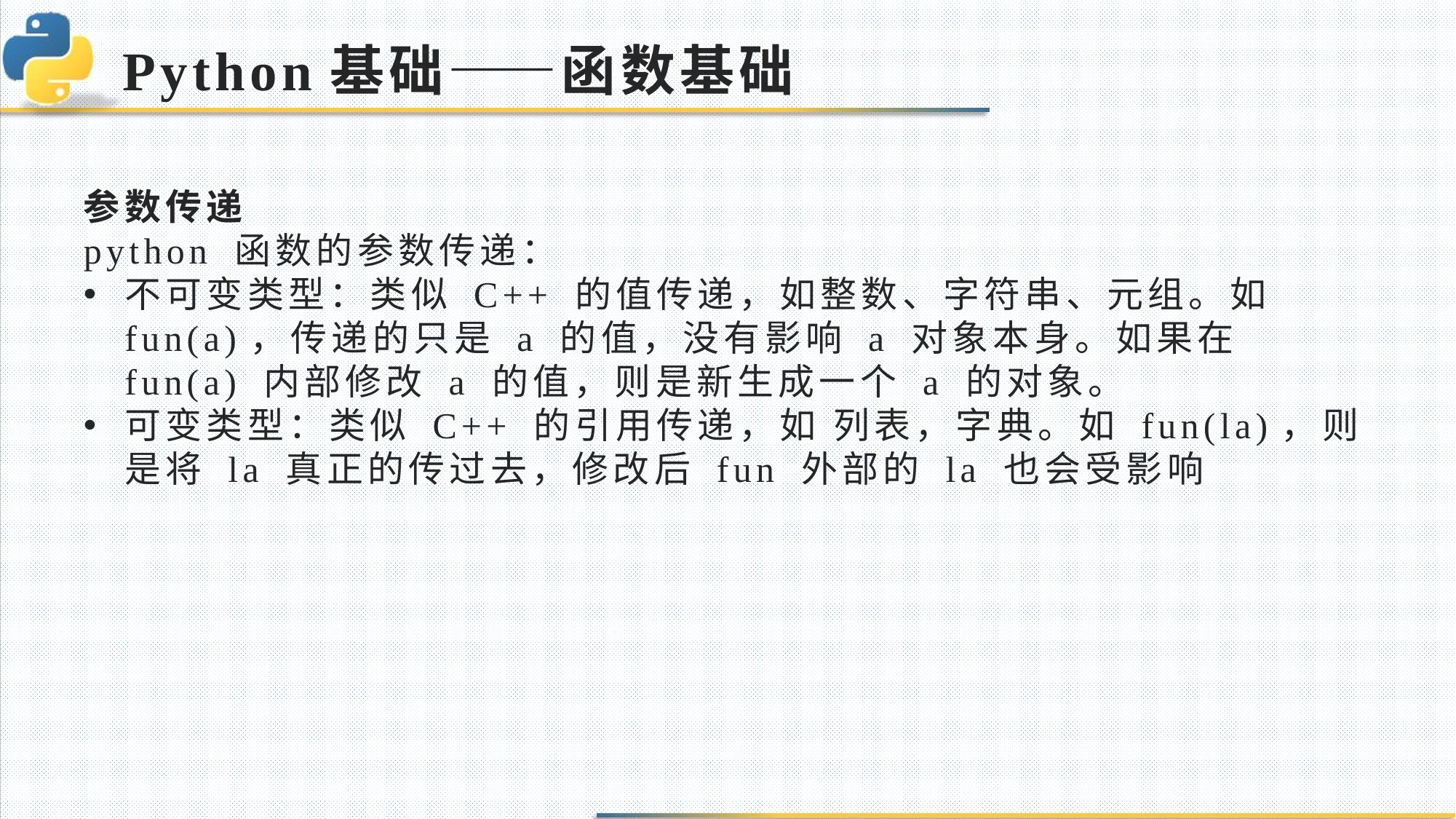

# Python基础——函数基础
参数传递
python 函数的参数传递：
不可变类型：类似 C++ 的值传递，如整数、字符串、元组。如 fun(a)，传递的只是 a 的值，没有影响 a 对象本身。如果在 fun(a) 内部修改 a 的值，则是新生成一个 a 的对象。
可变类型：类似 C++ 的引用传递，如 列表，字典。如 fun(la)，则是将 la 真正的传过去，修改后 fun 外部的 la 也会受影响